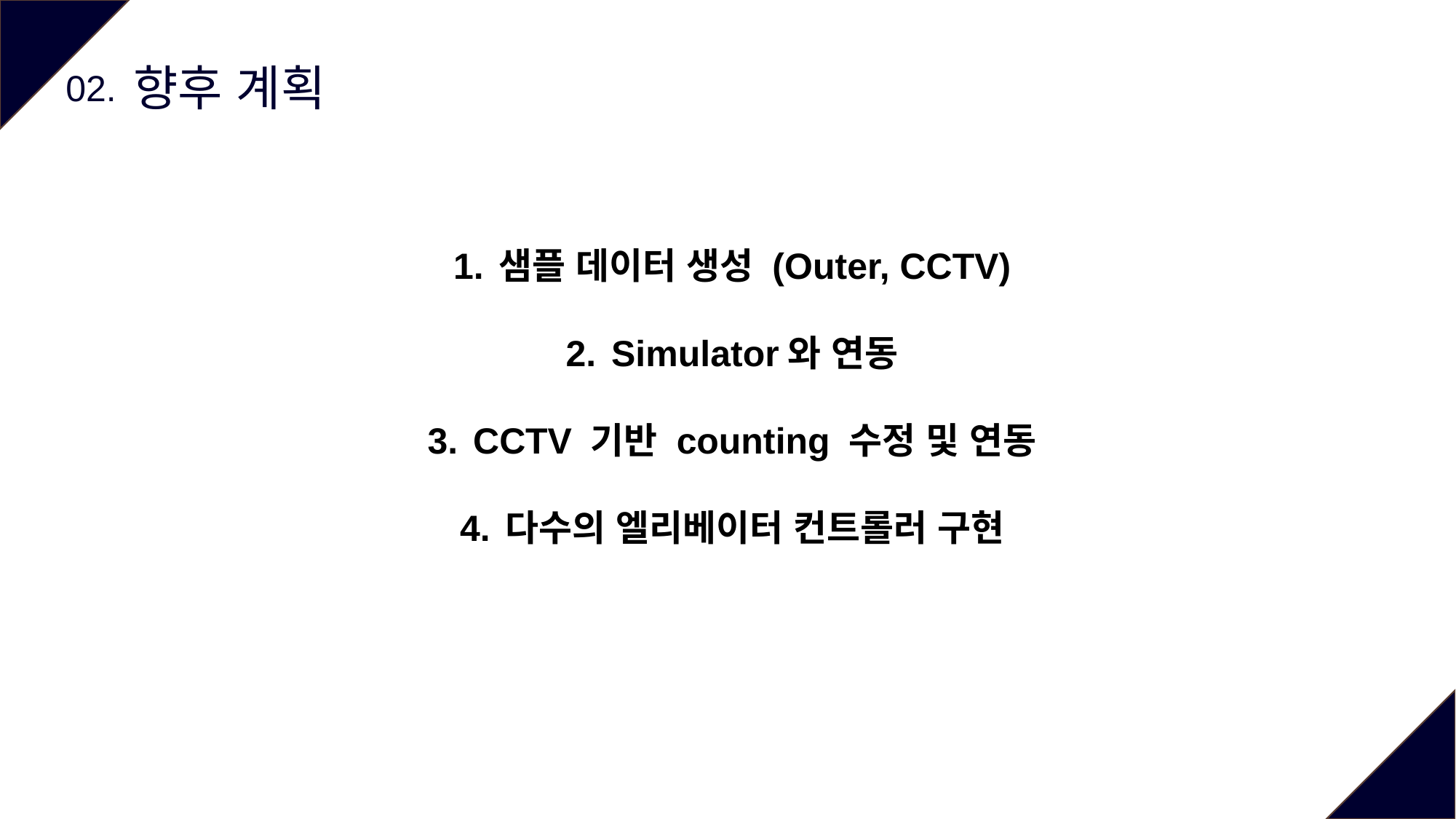

향후 계획

02.

샘플 데이터 생성 (Outer, CCTV)

Simulator와 연동

CCTV 기반 counting 수정 및 연동

다수의 엘리베이터 컨트롤러 구현